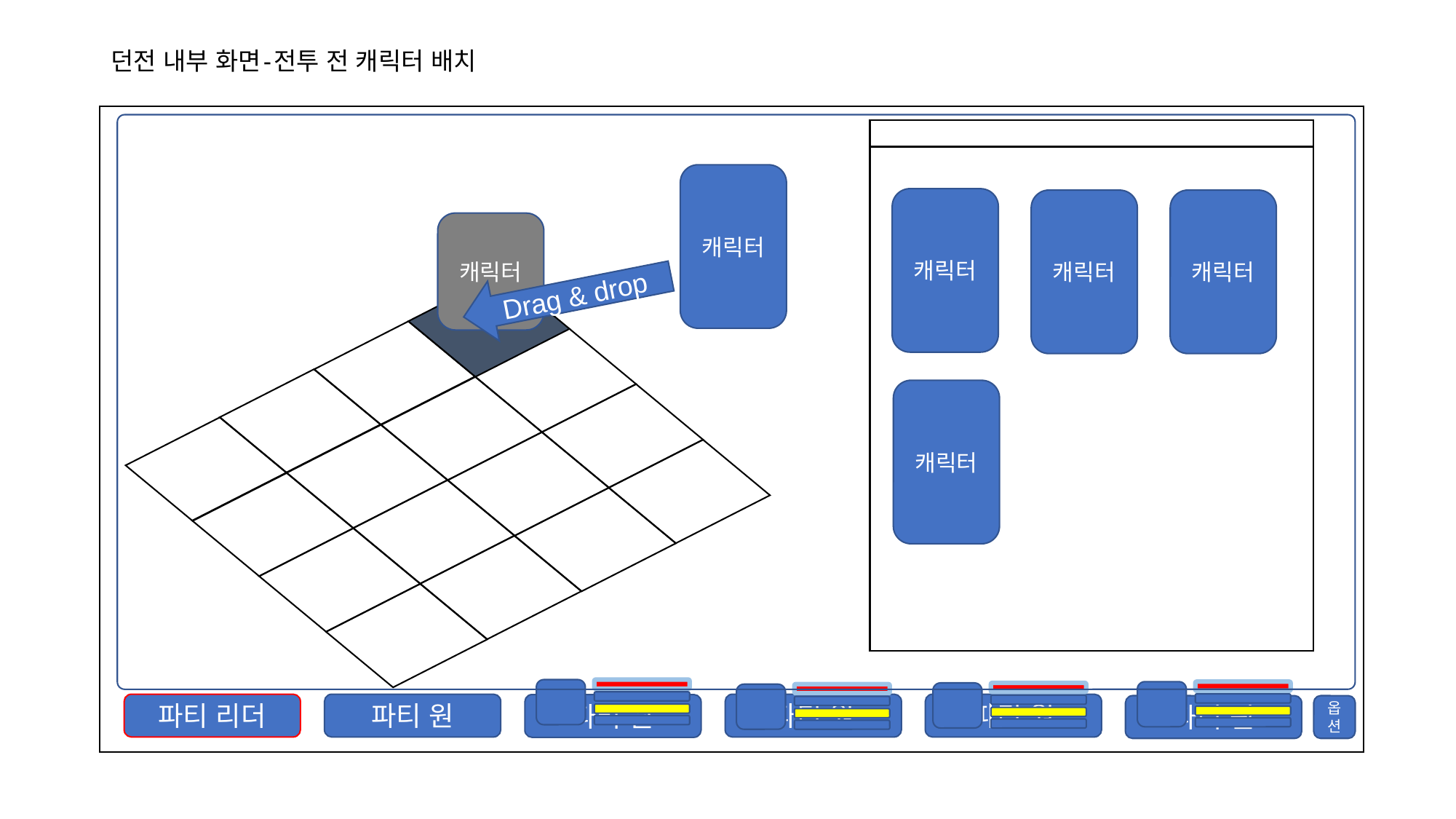

# 던전 내부 화면-전투 전 캐릭터 배치

캐릭터
캐릭터
캐릭터
캐릭터
캐릭터
Drag & drop

캐릭터

파티 리더
파티 원
파티 원
파티 원
파티 원
파티 원
옵션